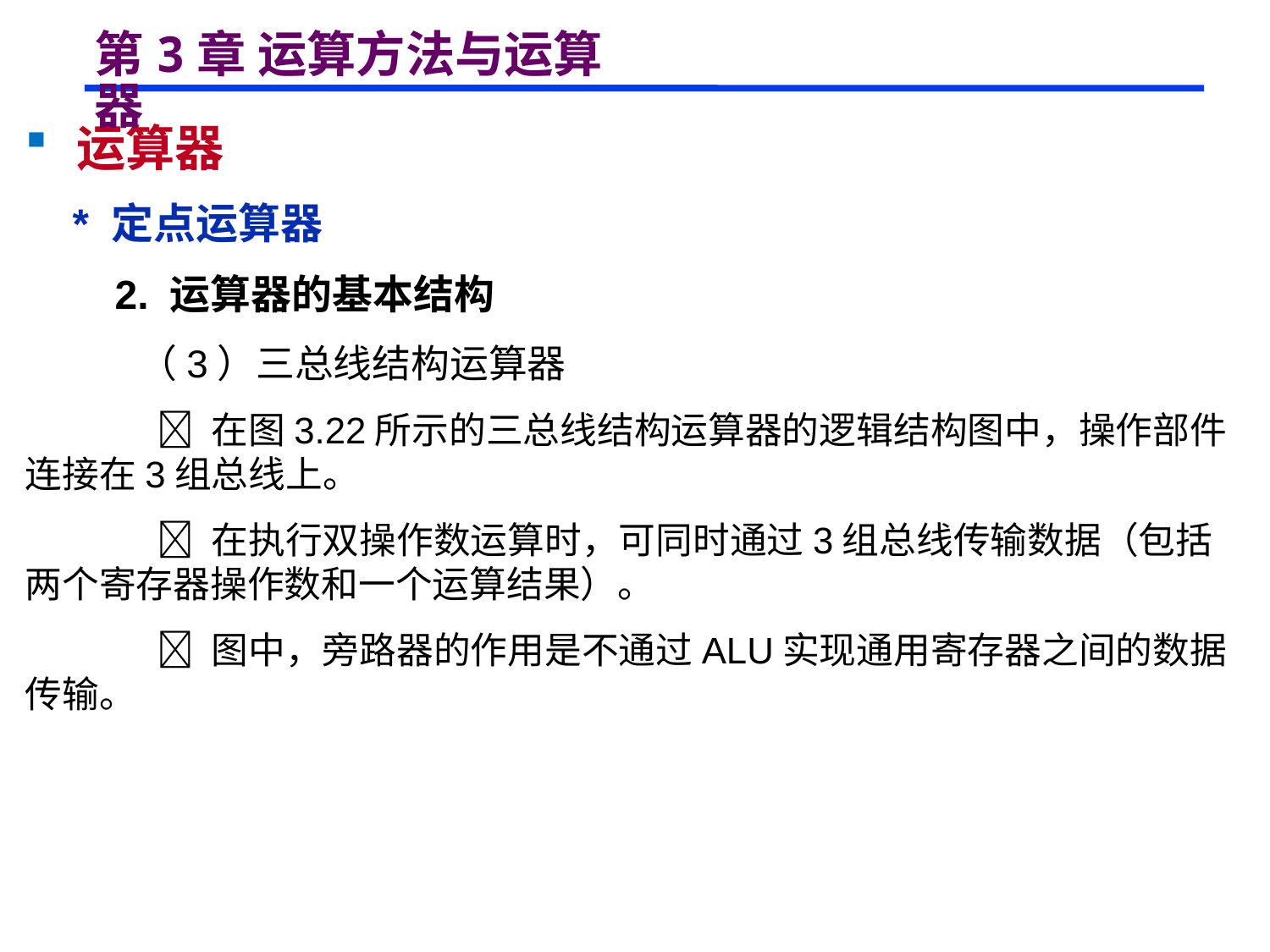

# 第3章 运算方法与运算器
 运算器
    * 定点运算器
        2. 运算器的基本结构
            （3）三总线结构运算器
                ♦ 在图3.22所示的三总线结构运算器的逻辑结构图中，操作部件连接在3组总线上。
                ♦ 在执行双操作数运算时，可同时通过3组总线传输数据（包括两个寄存器操作数和一个运算结果）。
                ♦ 图中，旁路器的作用是不通过ALU实现通用寄存器之间的数据传输。